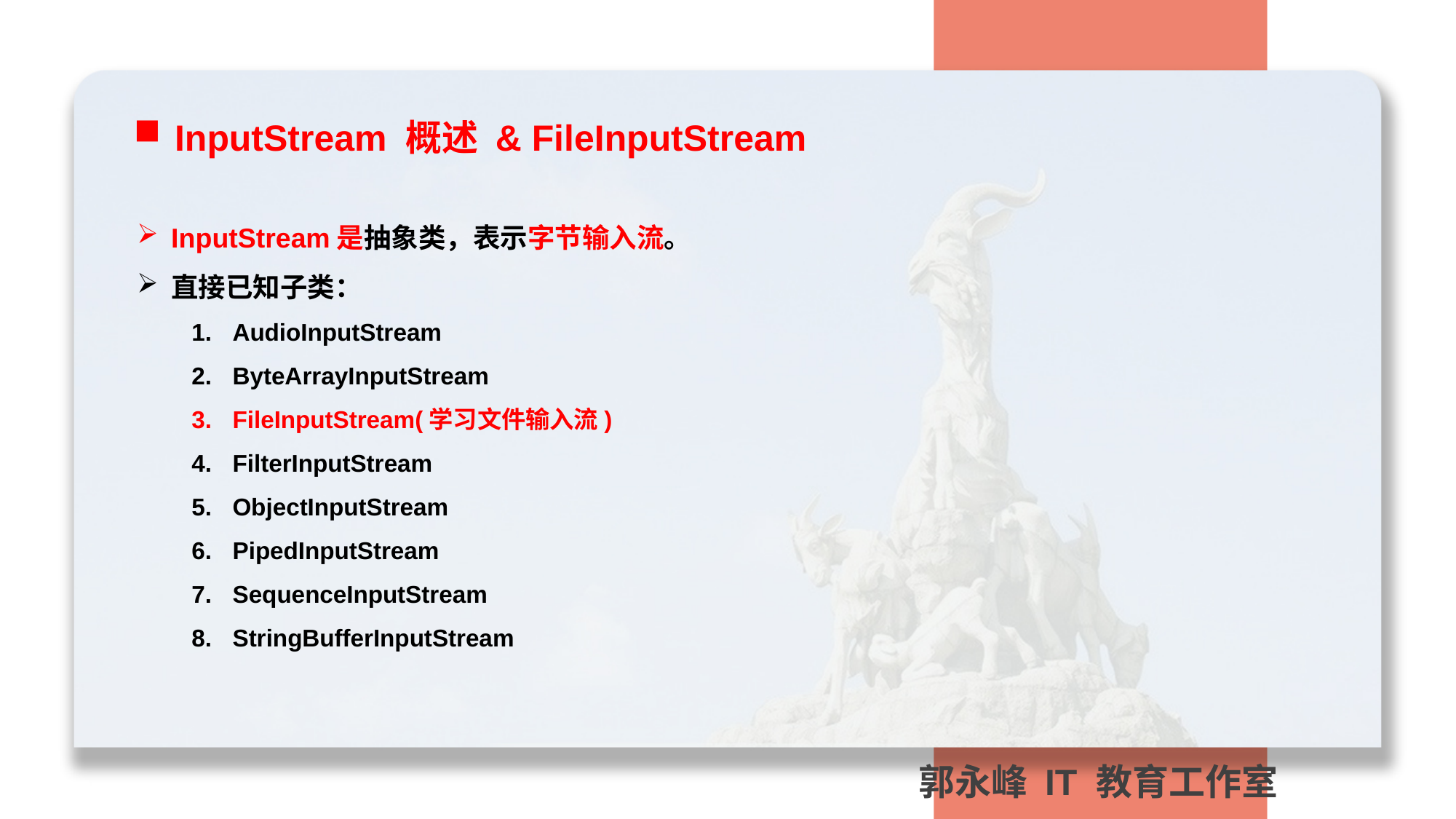

InputStream 概述 & FileInputStream
InputStream是抽象类，表示字节输入流。
直接已知子类：
AudioInputStream
ByteArrayInputStream
FileInputStream(学习文件输入流)
FilterInputStream
ObjectInputStream
PipedInputStream
SequenceInputStream
StringBufferInputStream